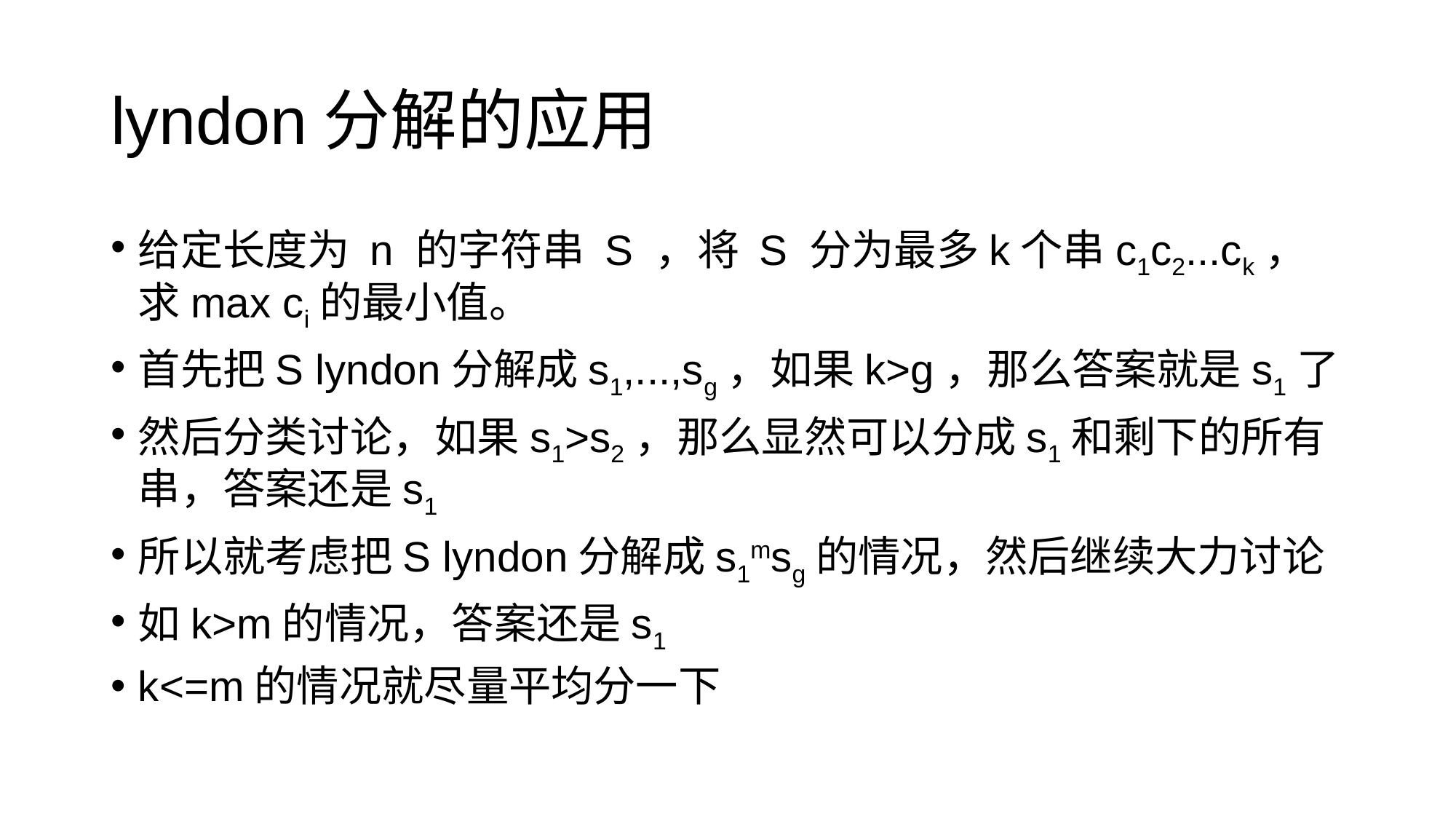

# lyndon分解的应用
给定长度为 n 的字符串 S ，将 S 分为最多k个串c1c2...ck，求max ci的最小值。
首先把S lyndon分解成s1,...,sg，如果k>g，那么答案就是s1了
然后分类讨论，如果s1>s2，那么显然可以分成s1和剩下的所有串，答案还是s1
所以就考虑把S lyndon分解成s1msg的情况，然后继续大力讨论
如k>m的情况，答案还是s1
k<=m的情况就尽量平均分一下